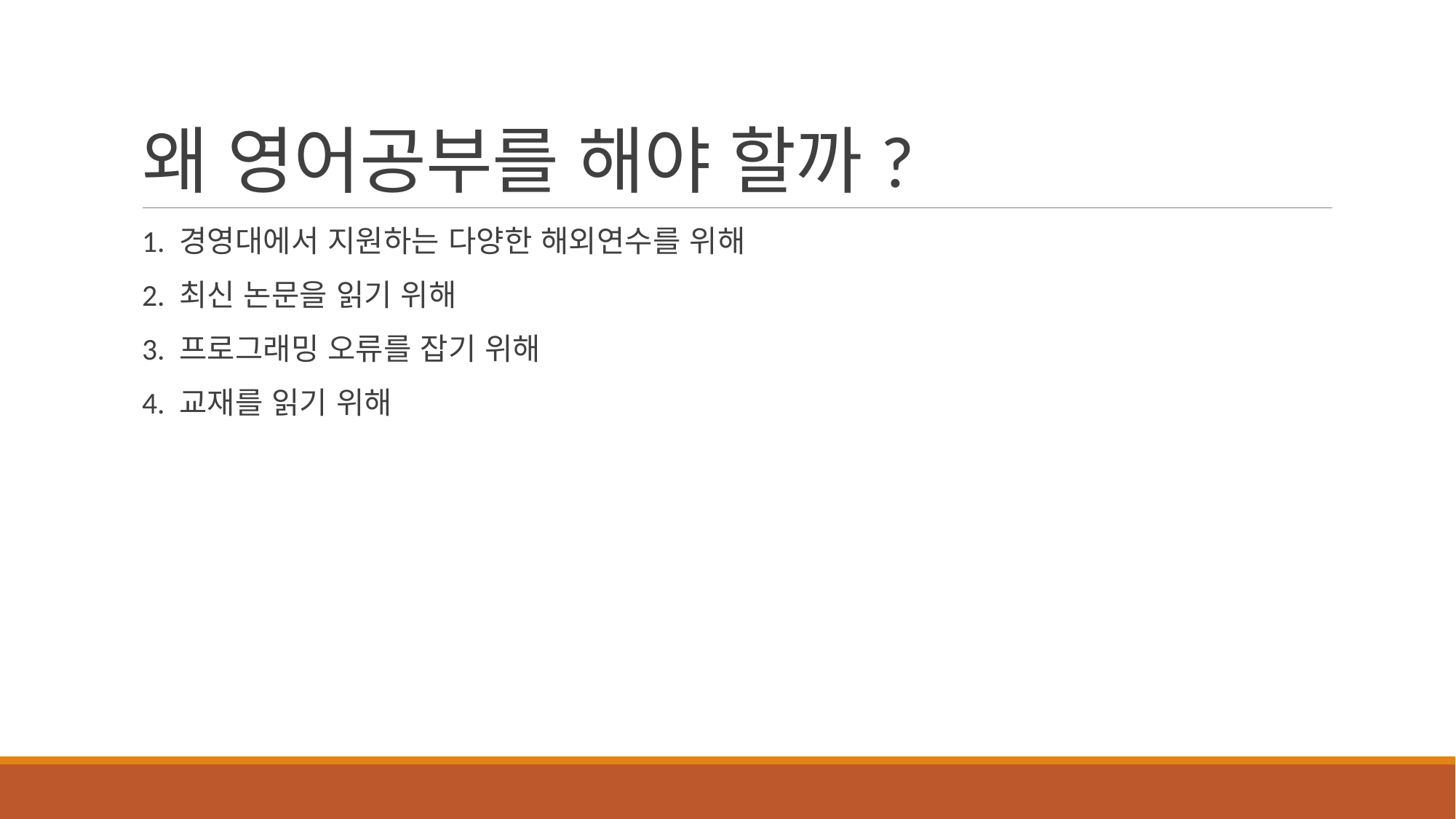

# 왜 영어공부를 해야 할까?
1. 경영대에서 지원하는 다양한 해외연수를 위해
2. 최신 논문을 읽기 위해
3. 프로그래밍 오류를 잡기 위해
4. 교재를 읽기 위해